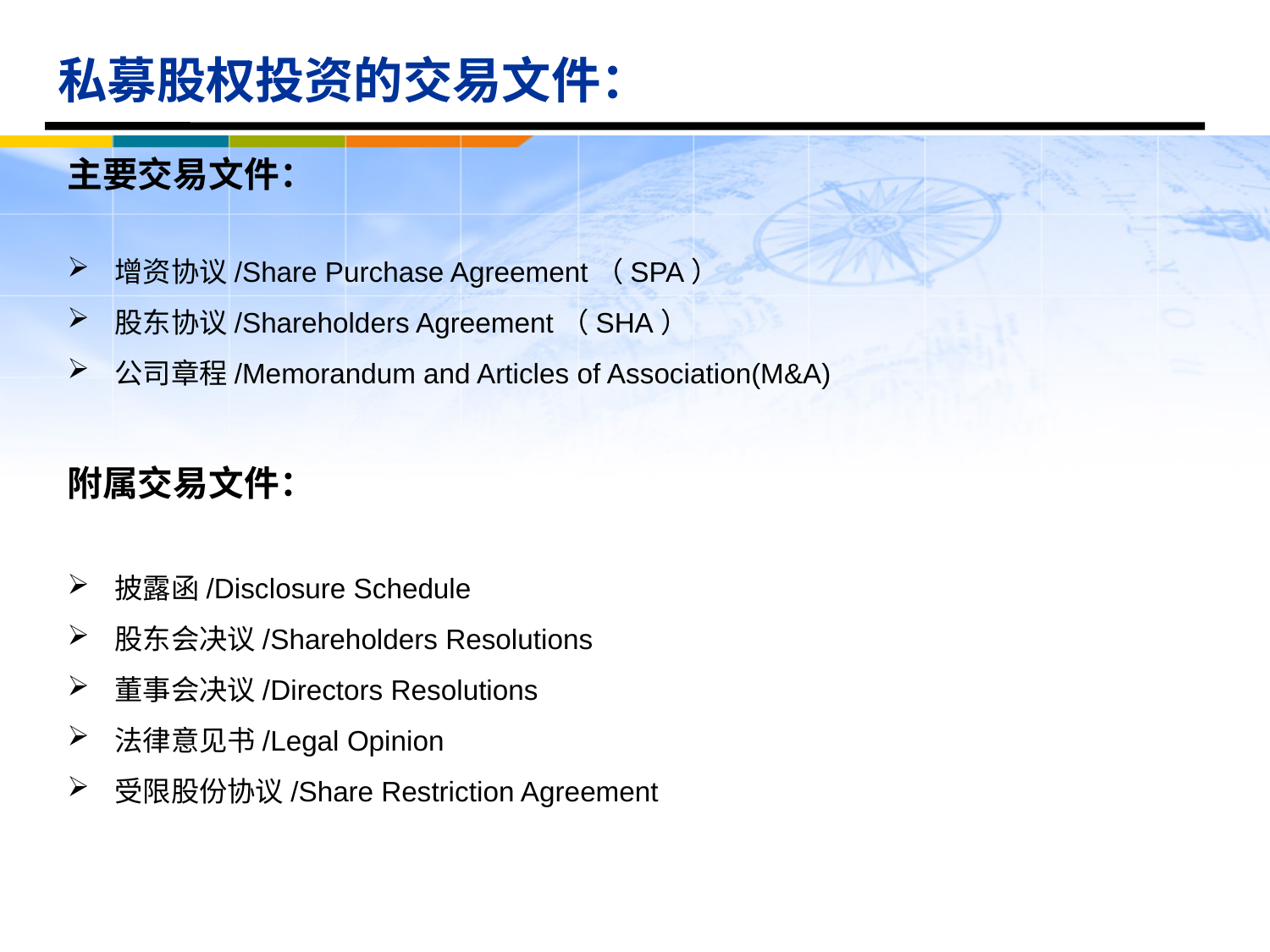

私募股权投资的交易文件：
主要交易文件：

增资协议/Share Purchase Agreement（SPA）
股东协议/Shareholders Agreement（SHA）
公司章程/Memorandum and Articles of Association(M&A)

附属交易文件：

披露函/Disclosure Schedule
股东会决议/Shareholders Resolutions
董事会决议/Directors Resolutions
法律意见书/Legal Opinion
受限股份协议/Share Restriction Agreement